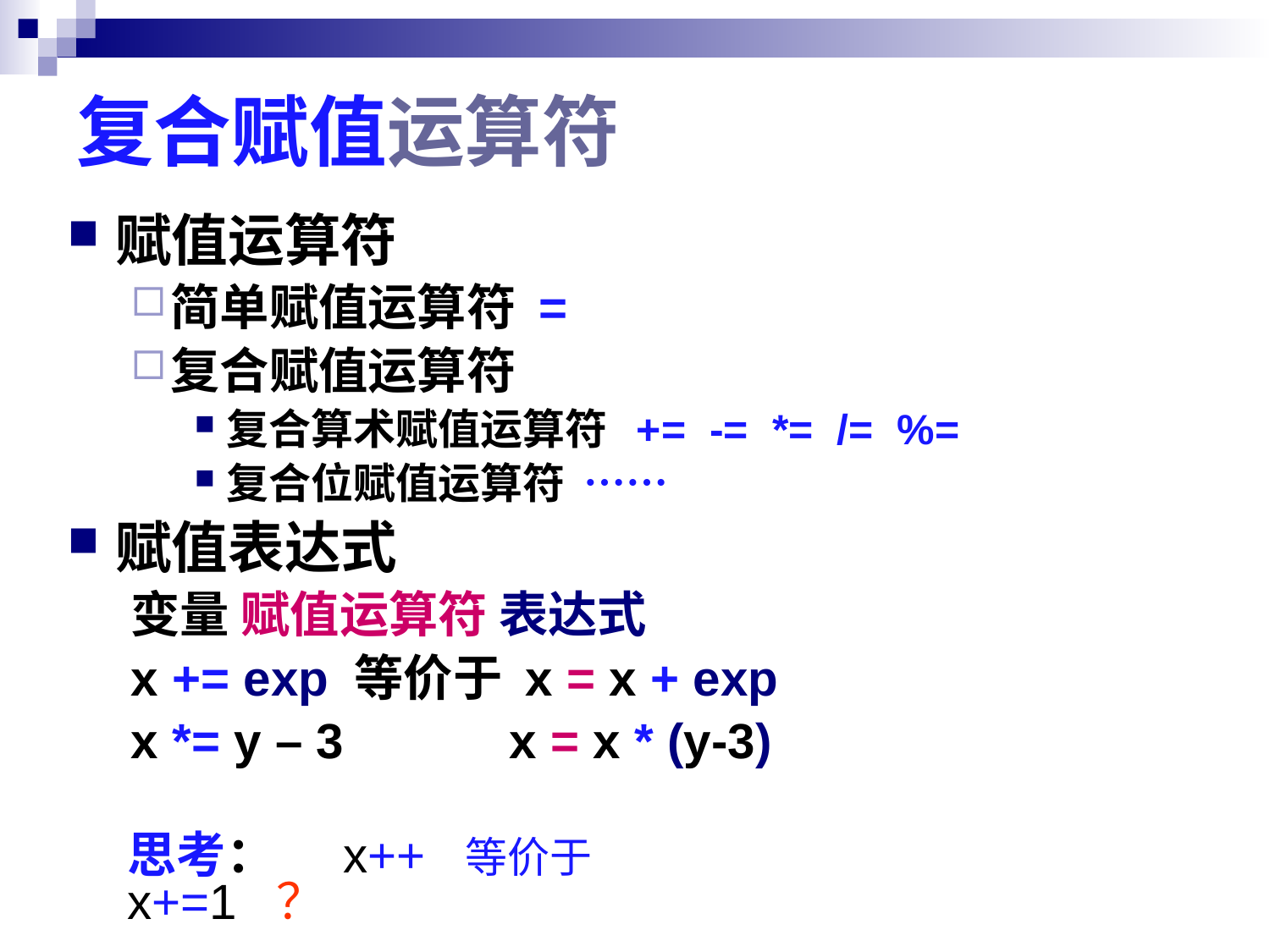

# 复合赋值运算符
赋值运算符
简单赋值运算符 =
复合赋值运算符
复合算术赋值运算符  +=  -=  *=  /=  %=
复合位赋值运算符  ……
赋值表达式
变量 赋值运算符 表达式
x += exp 等价于 x = x + exp
x *= y – 3            x = x * (y-3)

思考：     x++  等价于   x+=1  ？